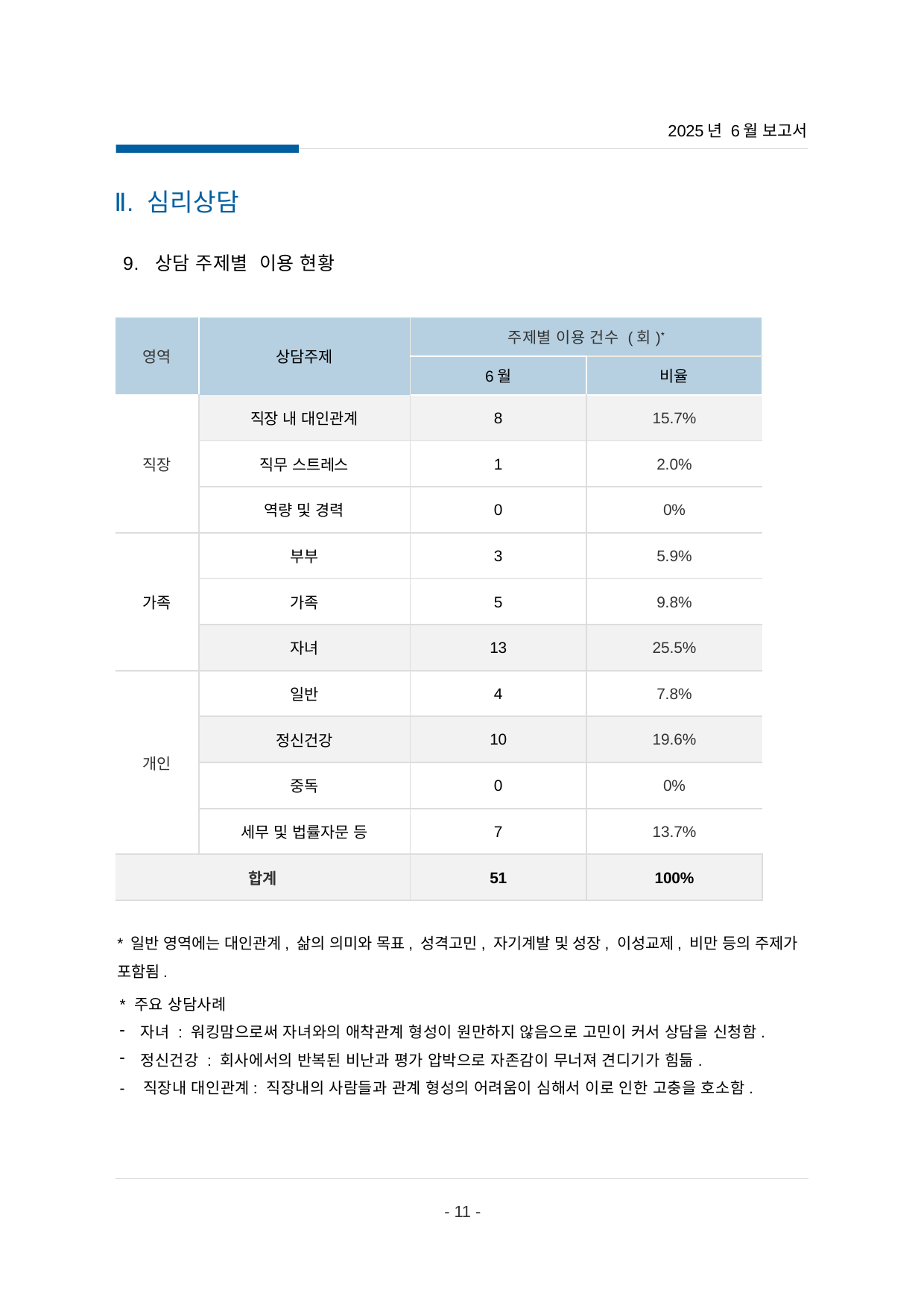

2025년 6월 보고서

Ⅱ. 심리상담
 9.  상담 주제별  이용 현황
| 영역 | 상담주제 | 주제별 이용 건수 (회)\* |  |
| --- | --- | --- | --- |
|  |  | 6월 | 비율 |
| 직장 | 직장 내 대인관계 | 8 | 15.7% |
|  | 직무 스트레스 | 1 | 2.0% |
|  | 역량 및 경력 | 0 | 0% |
| 가족 | 부부 | 3 | 5.9% |
|  | 가족 | 5 | 9.8% |
|  | 자녀 | 13 | 25.5% |
| 개인 | 일반 | 4 | 7.8% |
|  | 정신건강 | 10 | 19.6% |
|  | 중독 | 0 | 0% |
|  | 세무 및 법률자문 등 | 7 | 13.7% |
| 합계 |  | 51 | 100% |
* 일반 영역에는 대인관계, 삶의 의미와 목표, 성격고민, 자기계발 및 성장, 이성교제, 비만 등의 주제가 포함됨.

* 주요 상담사례
자녀 : 워킹맘으로써 자녀와의 애착관계 형성이 원만하지 않음으로 고민이 커서 상담을 신청함.
정신건강 : 회사에서의 반복된 비난과 평가 압박으로 자존감이 무너져 견디기가 힘듦.
-   직장내 대인관계: 직장내의 사람들과 관계 형성의 어려움이 심해서 이로 인한 고충을 호소함.

- 11 -